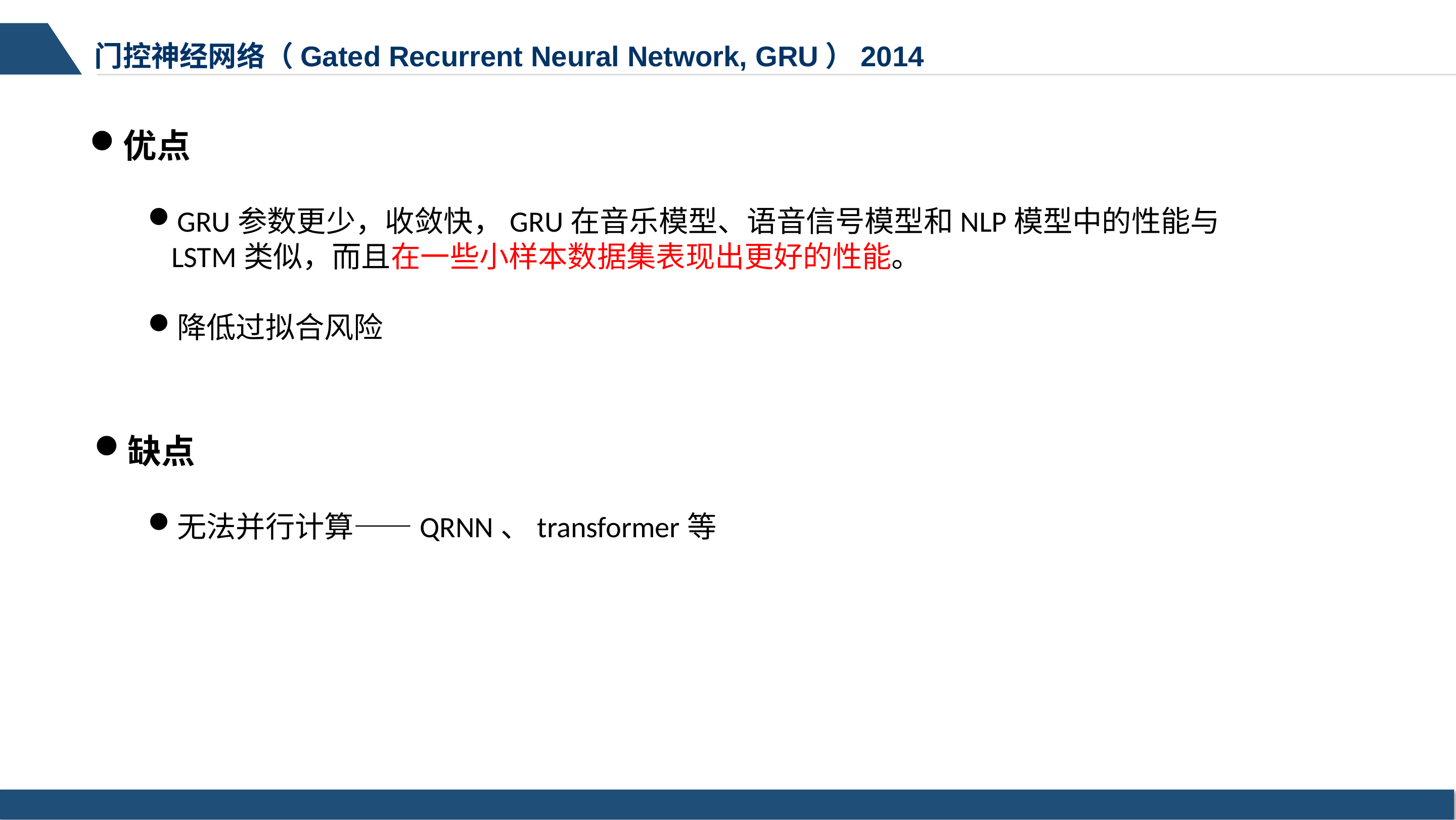

门控神经网络（Gated Recurrent Neural Network, GRU）2014

优点
GRU参数更少，收敛快，GRU在音乐模型、语音信号模型和NLP模型中的性能与LSTM类似，而且在一些小样本数据集表现出更好的性能。

降低过拟合风险

缺点
无法并行计算——QRNN、transformer等